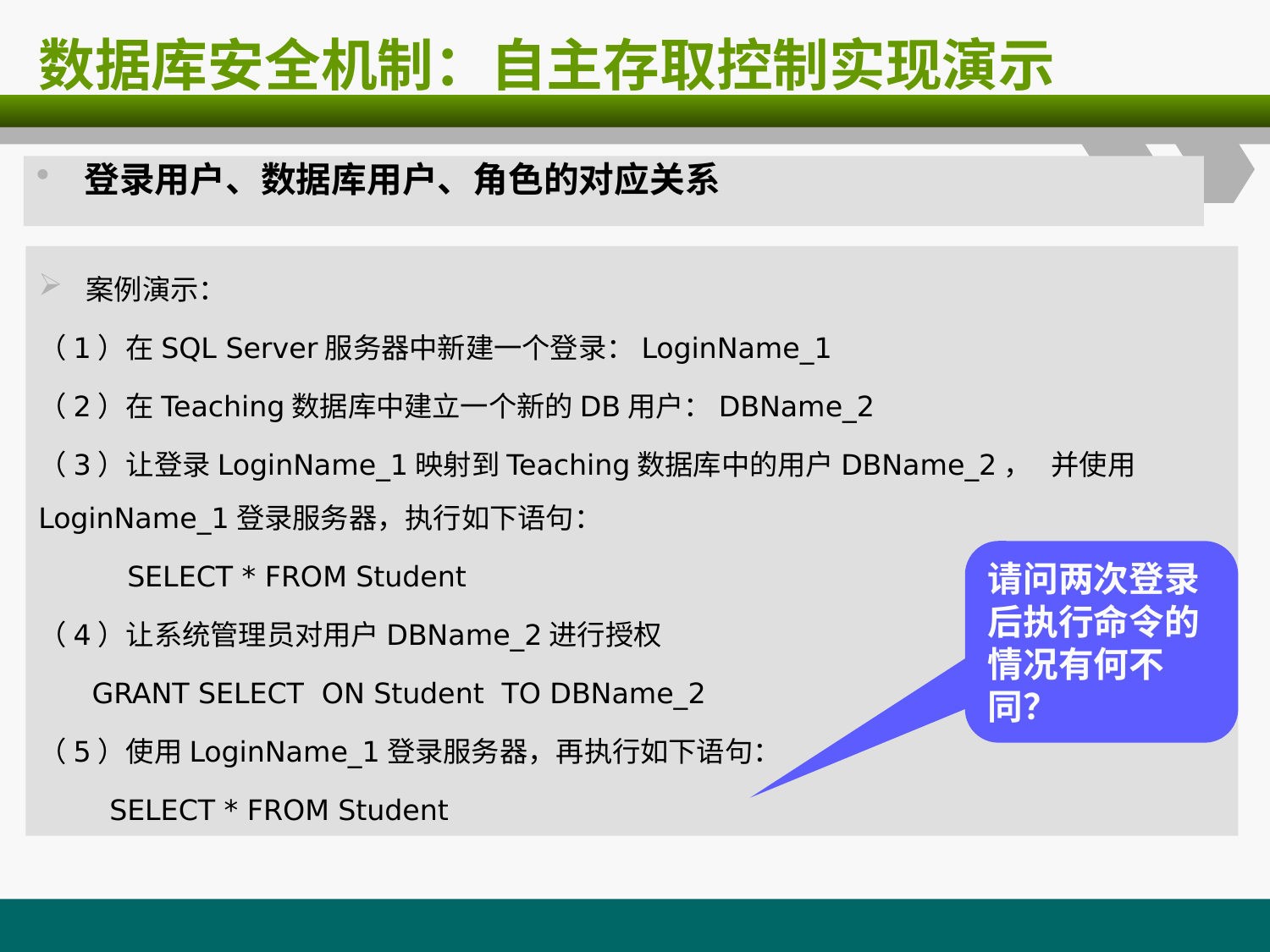

# 数据库安全机制：自主存取控制实现演示
登录用户、数据库用户、角色的对应关系

案例演示：
（1）在SQL Server服务器中新建一个登录：LoginName_1
（2）在Teaching数据库中建立一个新的DB用户：DBName_2
（3）让登录LoginName_1映射到Teaching数据库中的用户DBName_2，   并使用      LoginName_1登录服务器，执行如下语句：
          SELECT * FROM Student
（4）让系统管理员对用户DBName_2进行授权
      GRANT SELECT  ON Student  TO DBName_2
（5）使用LoginName_1登录服务器，再执行如下语句：
        SELECT * FROM Student
请问两次登录后执行命令的情况有何不同？